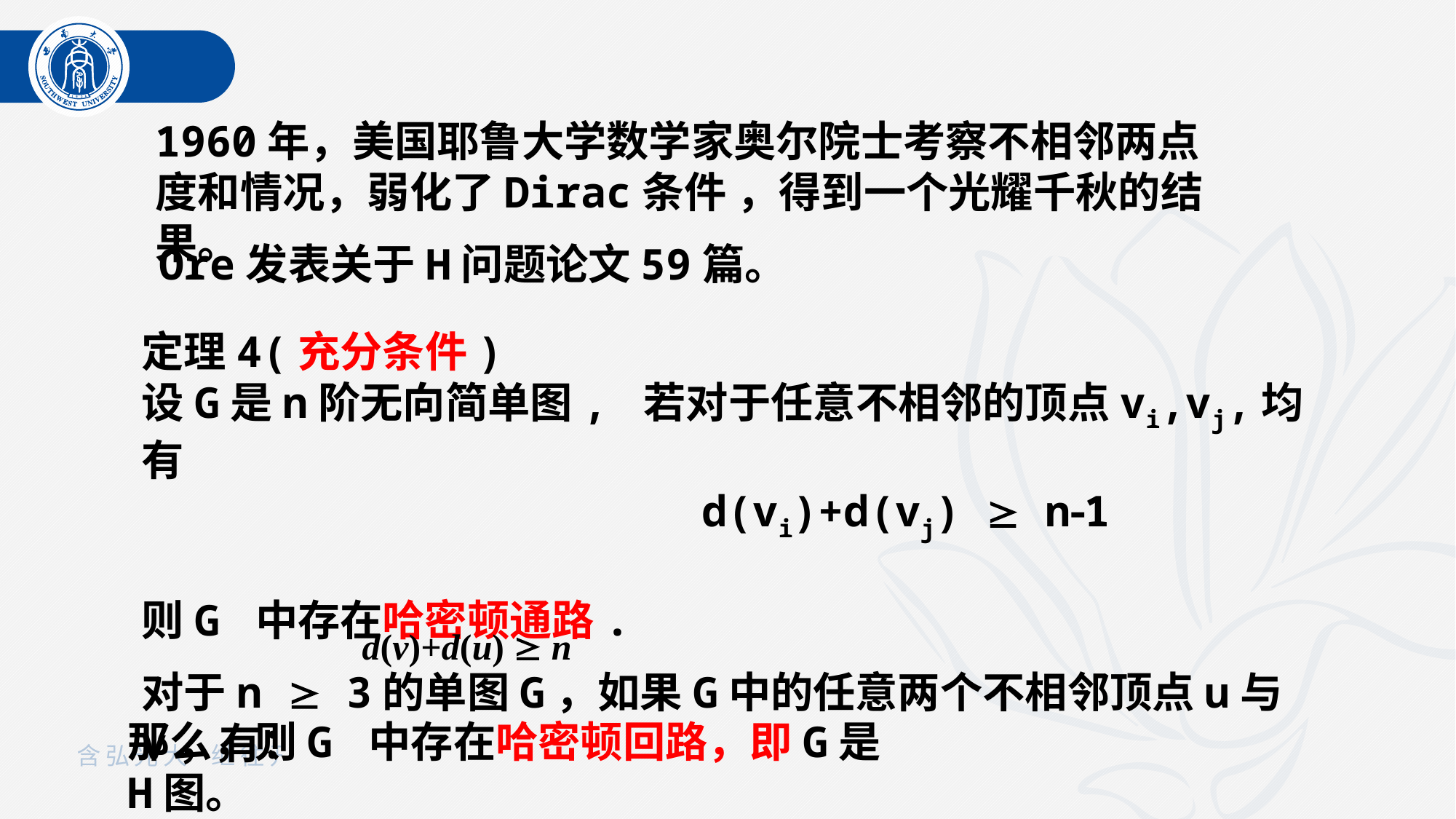

1960年，美国耶鲁大学数学家奥尔院士考察不相邻两点度和情况，弱化了Dirac条件 ，得到一个光耀千秋的结果。
Ore发表关于H问题论文59篇。
定理4(充分条件)
设G是n阶无向简单图, 若对于任意不相邻的顶点vi,vj,均有
                      d(vi)+d(vj) ≥ n−1
则G 中存在哈密顿通路.
对于n ≥ 3的单图G，如果G中的任意两个不相邻顶点u与v，有：
d(v)+d(u) ≥ n
那么，则G 中存在哈密顿回路，即G是H图。